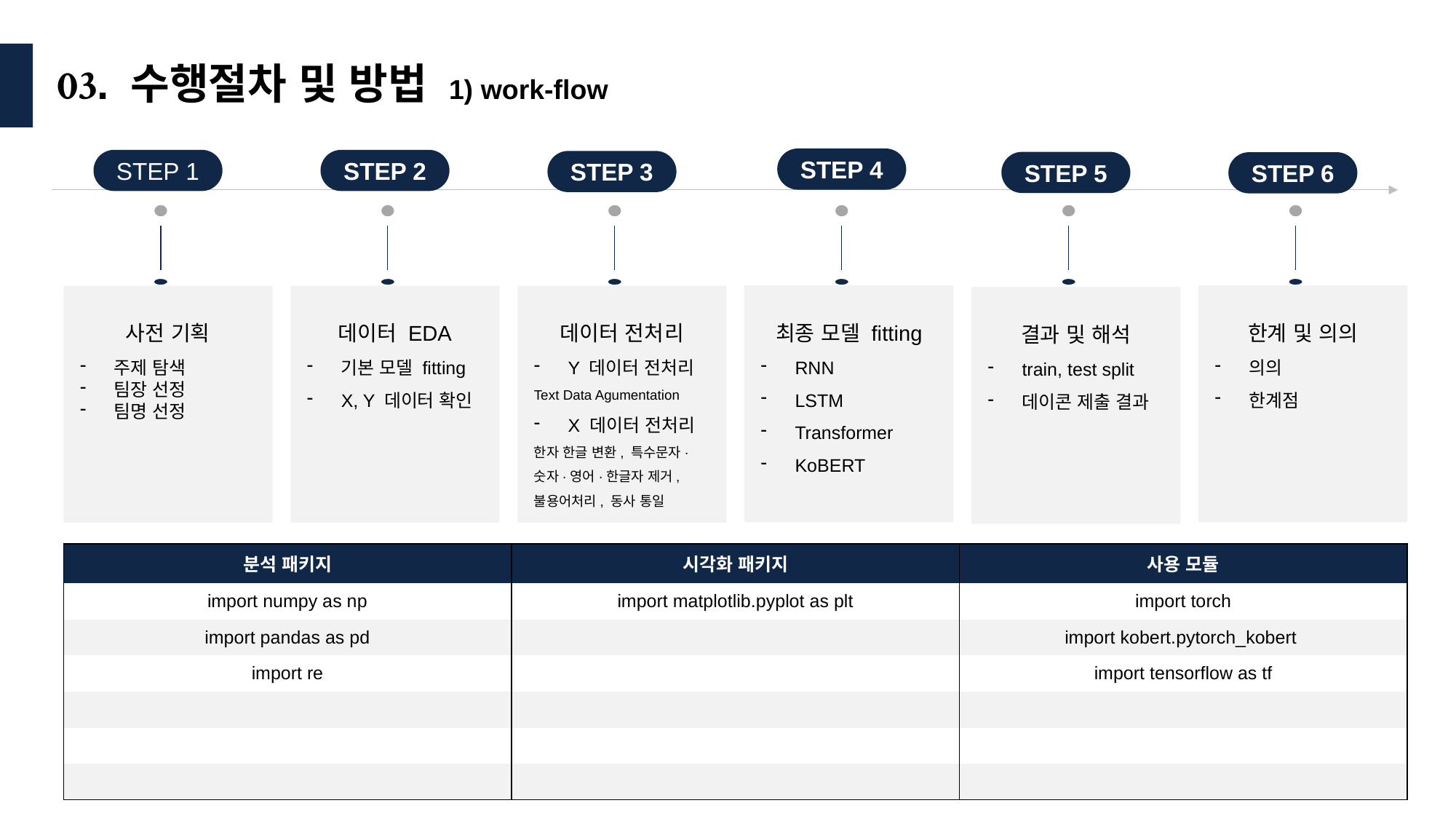

# 03. 수행절차 및 방법 1) work-flow
STEP 4
STEP 1
STEP 2
STEP 3
STEP 5
STEP 6

최종 모델 fitting
RNN
LSTM
Transformer
KoBERT

한계 및 의의
의의
한계점
데이터 EDA
기본 모델 fitting
X, Y 데이터 확인
데이터 전처리
Y 데이터 전처리
Text Data Agumentation
X 데이터 전처리
한자 한글 변환, 특수문자·숫자·영어·한글자 제거, 불용어처리, 동사 통일
사전 기획
주제 탐색
팀장 선정
팀명 선정

결과 및 해석
train, test split
데이콘 제출 결과
| 분석 패키지 | 시각화 패키지 | 사용 모듈 |
| --- | --- | --- |
| import numpy as np | import matplotlib.pyplot as plt | import torch |
| import pandas as pd |  | import kobert.pytorch\_kobert |
| import re |  | import tensorflow as tf |
|  |  |  |
|  |  |  |
|  |  |  |